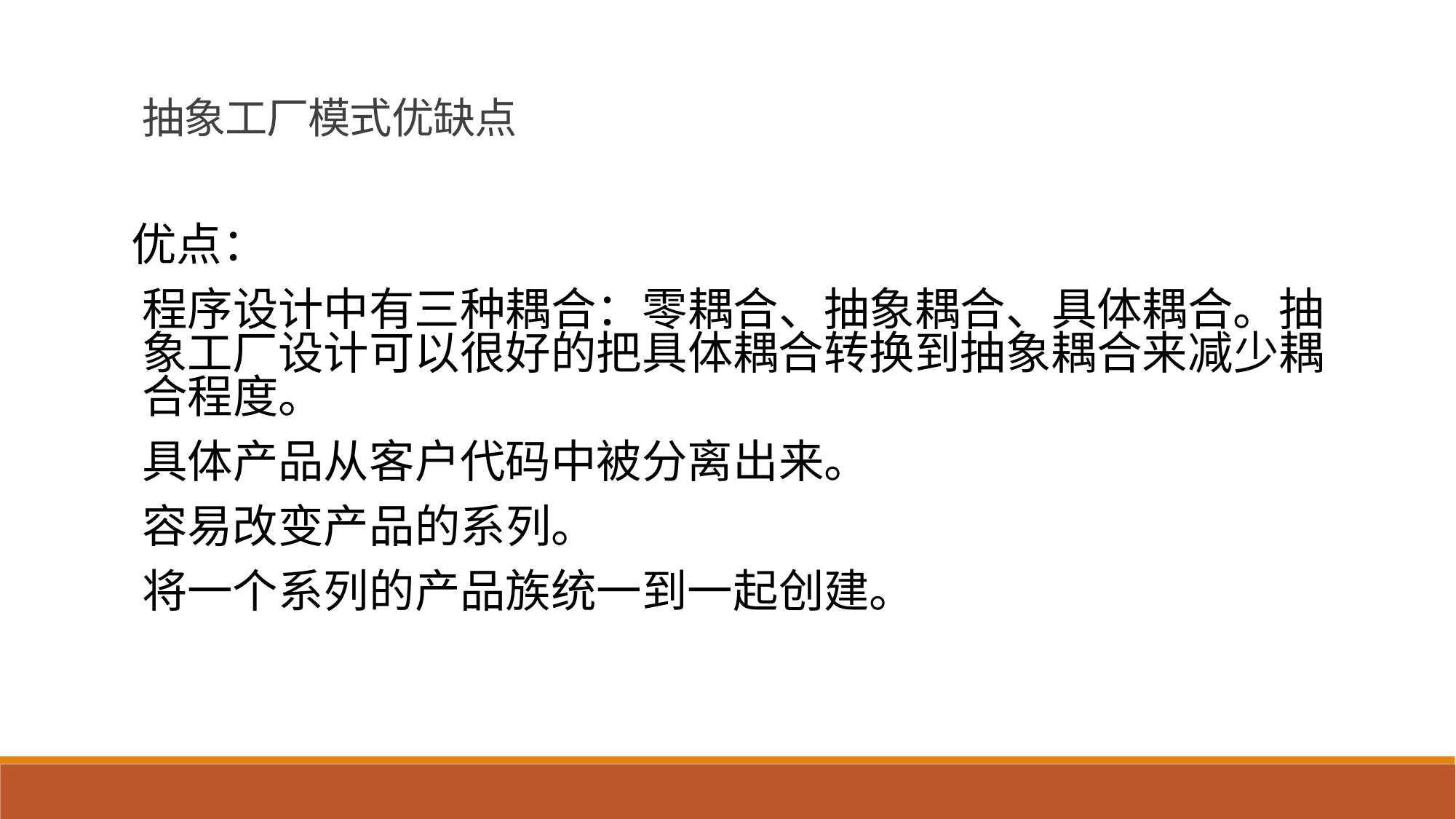

抽象工厂模式优缺点
优点：
程序设计中有三种耦合：零耦合、抽象耦合、具体耦合。抽象工厂设计可以很好的把具体耦合转换到抽象耦合来减少耦合程度。
具体产品从客户代码中被分离出来。
容易改变产品的系列。
将一个系列的产品族统一到一起创建。